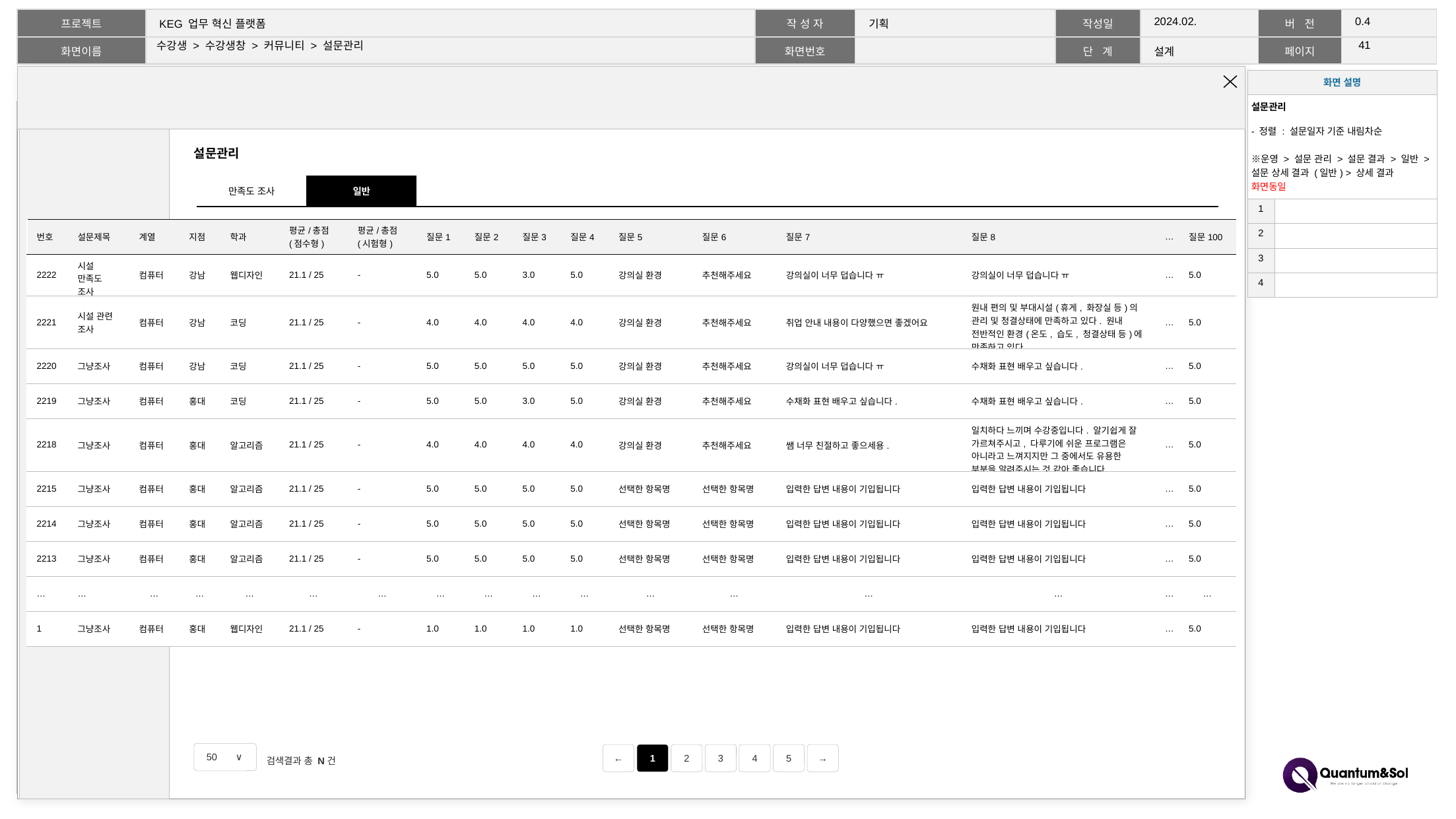

41

# 수강생 > 수강생창 > 커뮤니티 > 설문관리
| 화면 설명 |  |
| --- | --- |
| 설문관리 - 정렬 : 설문일자 기준 내림차순 ※운영 > 설문 관리 > 설문 결과 > 일반 > 설문 상세 결과 (일반) > 상세 결과 화면동일 |  |
| 1 |  |
| 2 |  |
| 3 |  |
| 4 |  |
설문관리
| 만족도 조사 | 일반 |  |  |  |  |  |  |  |
| --- | --- | --- | --- | --- | --- | --- | --- | --- |
| 번호 | 설문제목 | 계열 | 지점 | 학과 | 평균/총점 (점수형) | 평균/총점 (시험형) | 질문1 | 질문2 | 질문3 | 질문4 | 질문5 | 질문6 | 질문7 | 질문8 | … | 질문100 |
| --- | --- | --- | --- | --- | --- | --- | --- | --- | --- | --- | --- | --- | --- | --- | --- | --- |
| 2222 | 시설 만족도 조사 | 컴퓨터 | 강남 | 웹디자인 | 21.1 / 25 | - | 5.0 | 5.0 | 3.0 | 5.0 | 강의실 환경 | 추천해주세요 | 강의실이 너무 덥습니다 ㅠ | 강의실이 너무 덥습니다 ㅠ | … | 5.0 |
| 2221 | 시설 관련 조사 | 컴퓨터 | 강남 | 코딩 | 21.1 / 25 | - | 4.0 | 4.0 | 4.0 | 4.0 | 강의실 환경 | 추천해주세요 | 취업 안내 내용이 다양했으면 좋겠어요 | 원내 편의 및 부대시설(휴게, 화장실 등)의 관리 및 청결상태에 만족하고 있다. 원내 전반적인 환경(온도, 습도, 청결상태 등)에 만족하고 있다. | … | 5.0 |
| 2220 | 그냥조사 | 컴퓨터 | 강남 | 코딩 | 21.1 / 25 | - | 5.0 | 5.0 | 5.0 | 5.0 | 강의실 환경 | 추천해주세요 | 강의실이 너무 덥습니다 ㅠ | 수채화 표현 배우고 싶습니다. | … | 5.0 |
| 2219 | 그냥조사 | 컴퓨터 | 홍대 | 코딩 | 21.1 / 25 | - | 5.0 | 5.0 | 3.0 | 5.0 | 강의실 환경 | 추천해주세요 | 수채화 표현 배우고 싶습니다. | 수채화 표현 배우고 싶습니다. | … | 5.0 |
| 2218 | 그냥조사 | 컴퓨터 | 홍대 | 알고리즘 | 21.1 / 25 | - | 4.0 | 4.0 | 4.0 | 4.0 | 강의실 환경 | 추천해주세요 | 쌤 너무 친절하고 좋으세용. | 일치하다 느끼며 수강중입니다. 알기쉽게 잘 가르쳐주시고, 다루기에 쉬운 프로그램은 아니라고 느껴지지만 그 중에서도 유용한 부분을 알려주시는 것 같아 좋습니다. | … | 5.0 |
| 2215 | 그냥조사 | 컴퓨터 | 홍대 | 알고리즘 | 21.1 / 25 | - | 5.0 | 5.0 | 5.0 | 5.0 | 선택한 항목명 | 선택한 항목명 | 입력한 답변 내용이 기입됩니다 | 입력한 답변 내용이 기입됩니다 | … | 5.0 |
| 2214 | 그냥조사 | 컴퓨터 | 홍대 | 알고리즘 | 21.1 / 25 | - | 5.0 | 5.0 | 5.0 | 5.0 | 선택한 항목명 | 선택한 항목명 | 입력한 답변 내용이 기입됩니다 | 입력한 답변 내용이 기입됩니다 | … | 5.0 |
| 2213 | 그냥조사 | 컴퓨터 | 홍대 | 알고리즘 | 21.1 / 25 | - | 5.0 | 5.0 | 5.0 | 5.0 | 선택한 항목명 | 선택한 항목명 | 입력한 답변 내용이 기입됩니다 | 입력한 답변 내용이 기입됩니다 | … | 5.0 |
| … | … | … | … | … | … | … | … | … | … | … | … | … | … | … | … | … |
| 1 | 그냥조사 | 컴퓨터 | 홍대 | 웹디자인 | 21.1 / 25 | - | 1.0 | 1.0 | 1.0 | 1.0 | 선택한 항목명 | 선택한 항목명 | 입력한 답변 내용이 기입됩니다 | 입력한 답변 내용이 기입됩니다 | … | 5.0 |
50       ∨
검색결과 총 N건
←
1
2
3
4
5
→